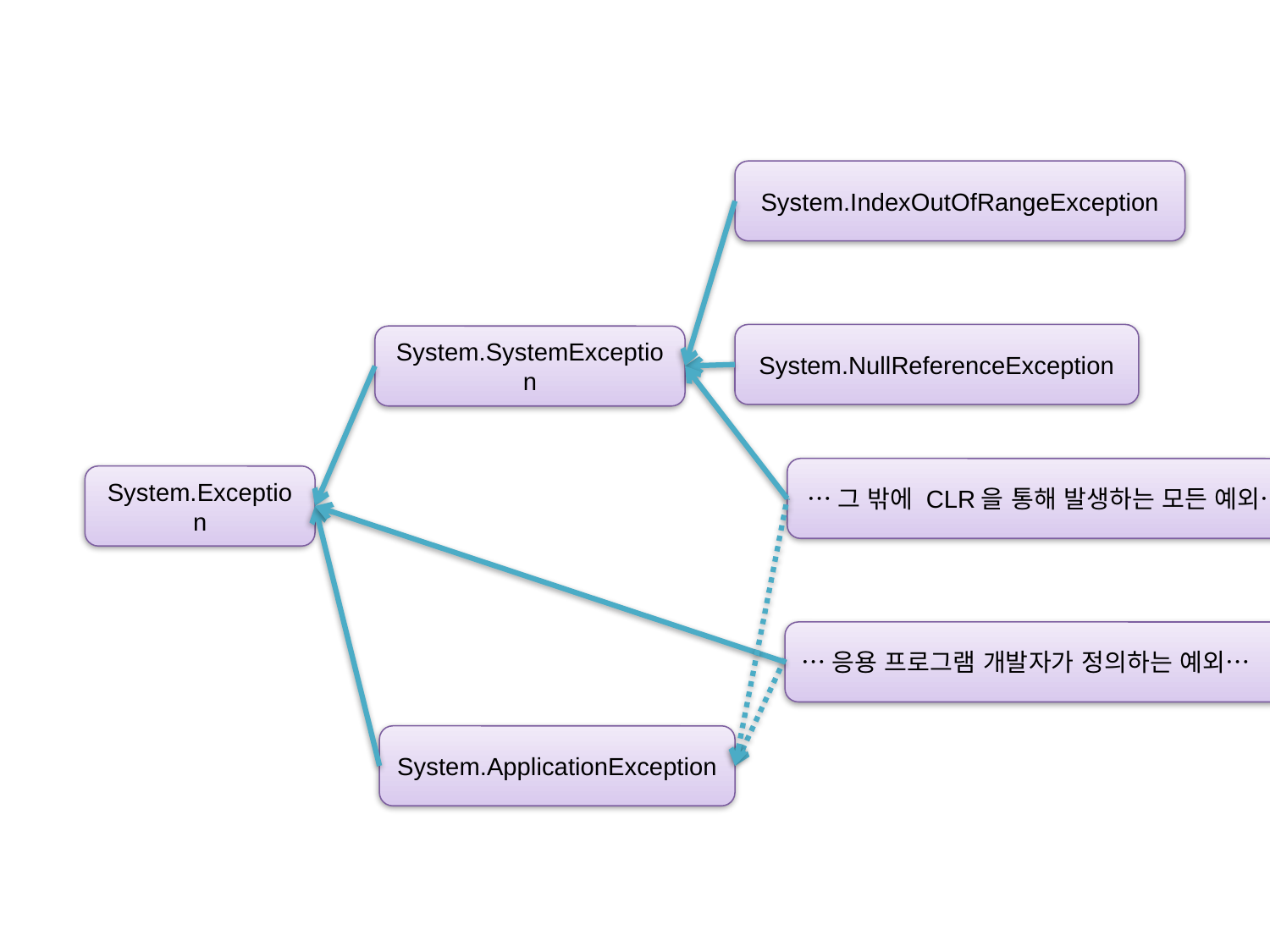

System.IndexOutOfRangeException
System.NullReferenceException
System.SystemException
…그 밖에 CLR을 통해 발생하는 모든 예외…
System.Exception
…응용 프로그램 개발자가 정의하는 예외…
System.ApplicationException